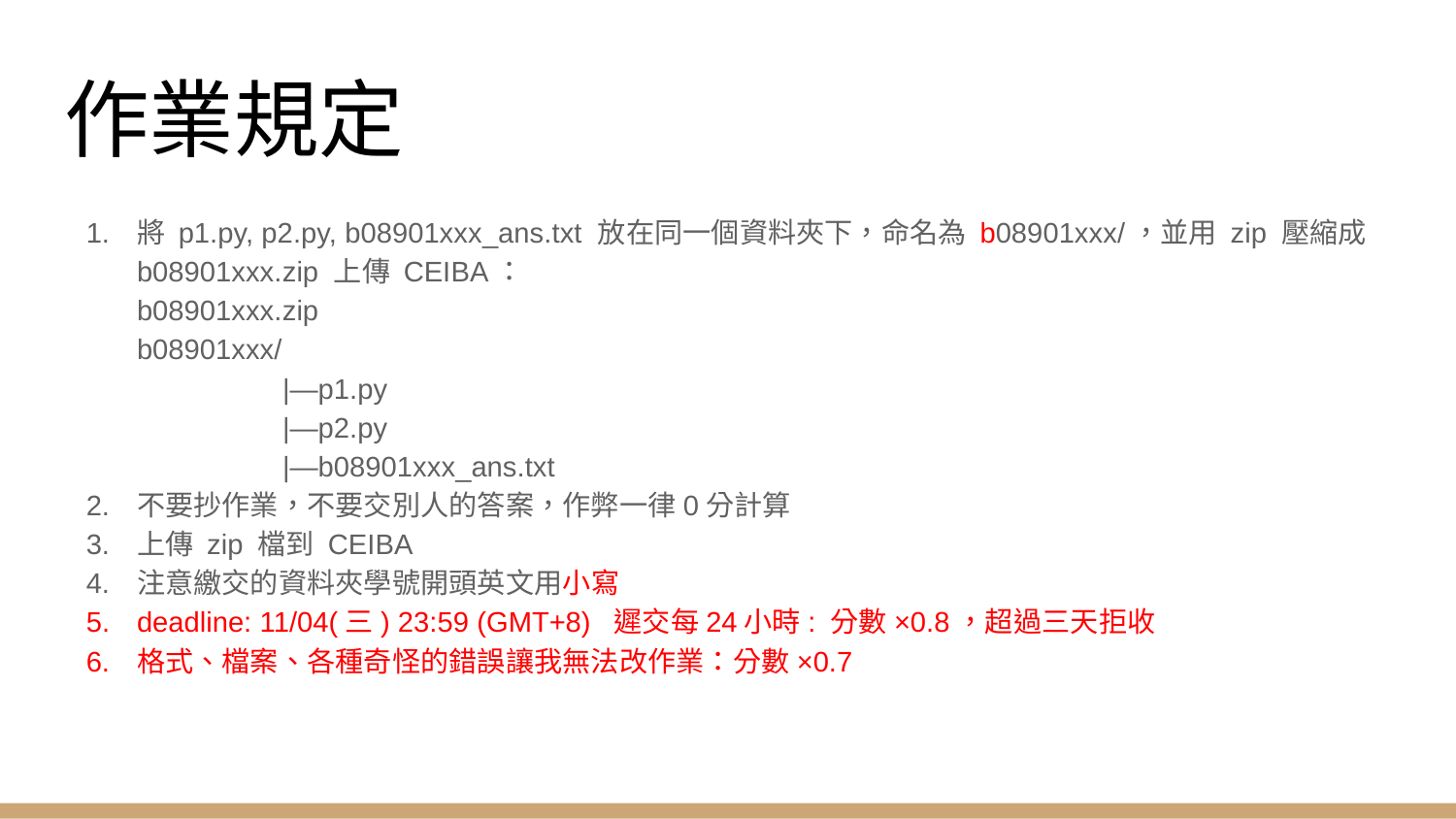

# 作業規定
將 p1.py, p2.py, b08901xxx_ans.txt 放在同一個資料夾下，命名為 b08901xxx/，並用 zip 壓縮成 b08901xxx.zip 上傳 CEIBA：
b08901xxx.zip
b08901xxx/
	|—p1.py
	|—p2.py
	|—b08901xxx_ans.txt
不要抄作業，不要交別人的答案，作弊一律0分計算
上傳 zip 檔到 CEIBA
注意繳交的資料夾學號開頭英文用小寫
deadline: 11/04(三) 23:59 (GMT+8)  遲交每24小時: 分數×0.8，超過三天拒收
格式、檔案、各種奇怪的錯誤讓我無法改作業：分數×0.7